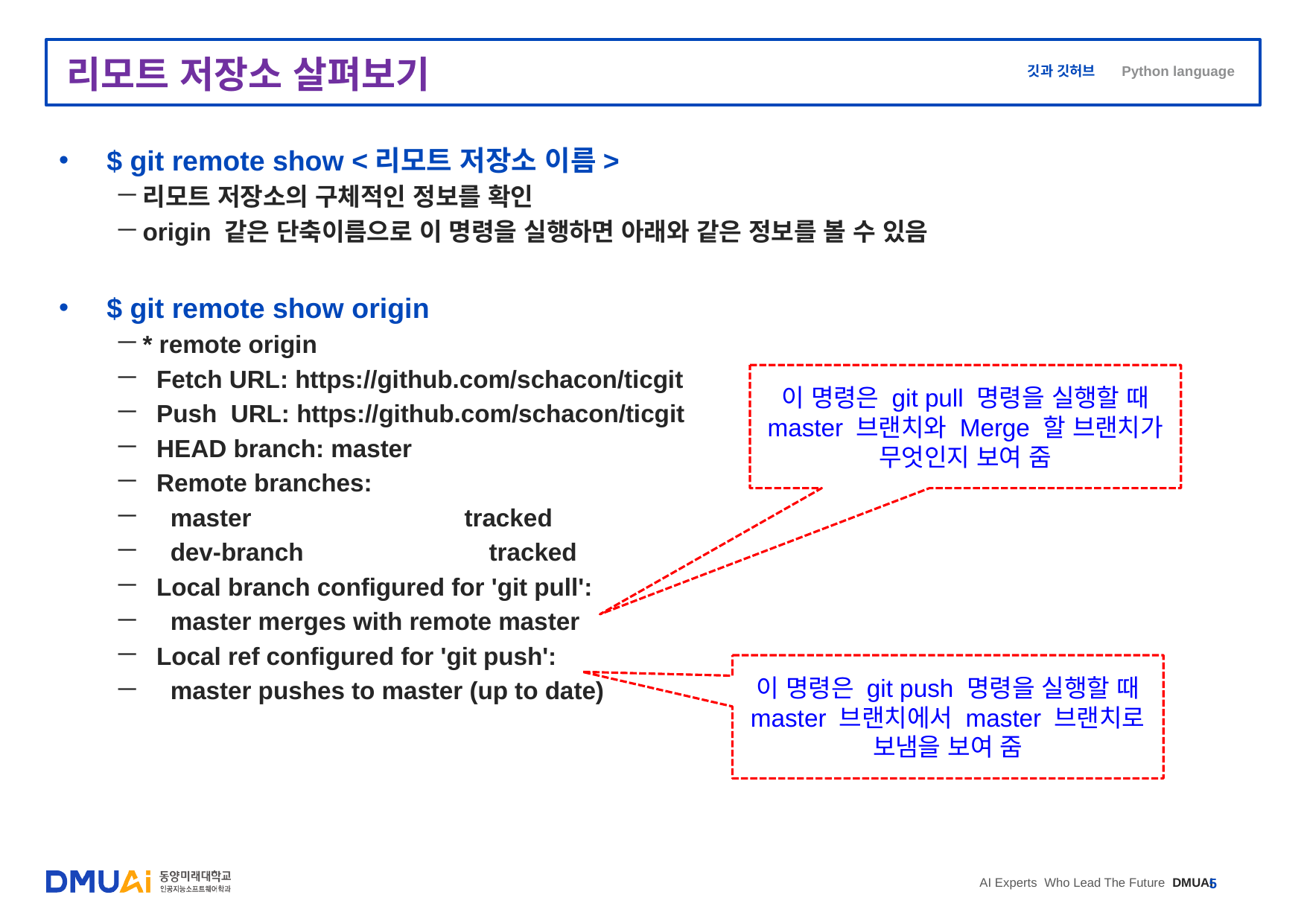

# 리모트 저장소 살펴보기
$ git remote show <리모트 저장소 이름>
리모트 저장소의 구체적인 정보를 확인
origin 같은 단축이름으로 이 명령을 실행하면 아래와 같은 정보를 볼 수 있음

$ git remote show origin
* remote origin
  Fetch URL: https://github.com/schacon/ticgit
  Push  URL: https://github.com/schacon/ticgit
  HEAD branch: master
  Remote branches:
    master                               tracked
    dev-branch                           tracked
  Local branch configured for 'git pull':
    master merges with remote master
  Local ref configured for 'git push':
    master pushes to master (up to date)

이 명령은 git pull 명령을 실행할 때 master 브랜치와 Merge 할 브랜치가 무엇인지 보여 줌
이 명령은 git push 명령을 실행할 때 master 브랜치에서 master 브랜치로 보냄을 보여 줌